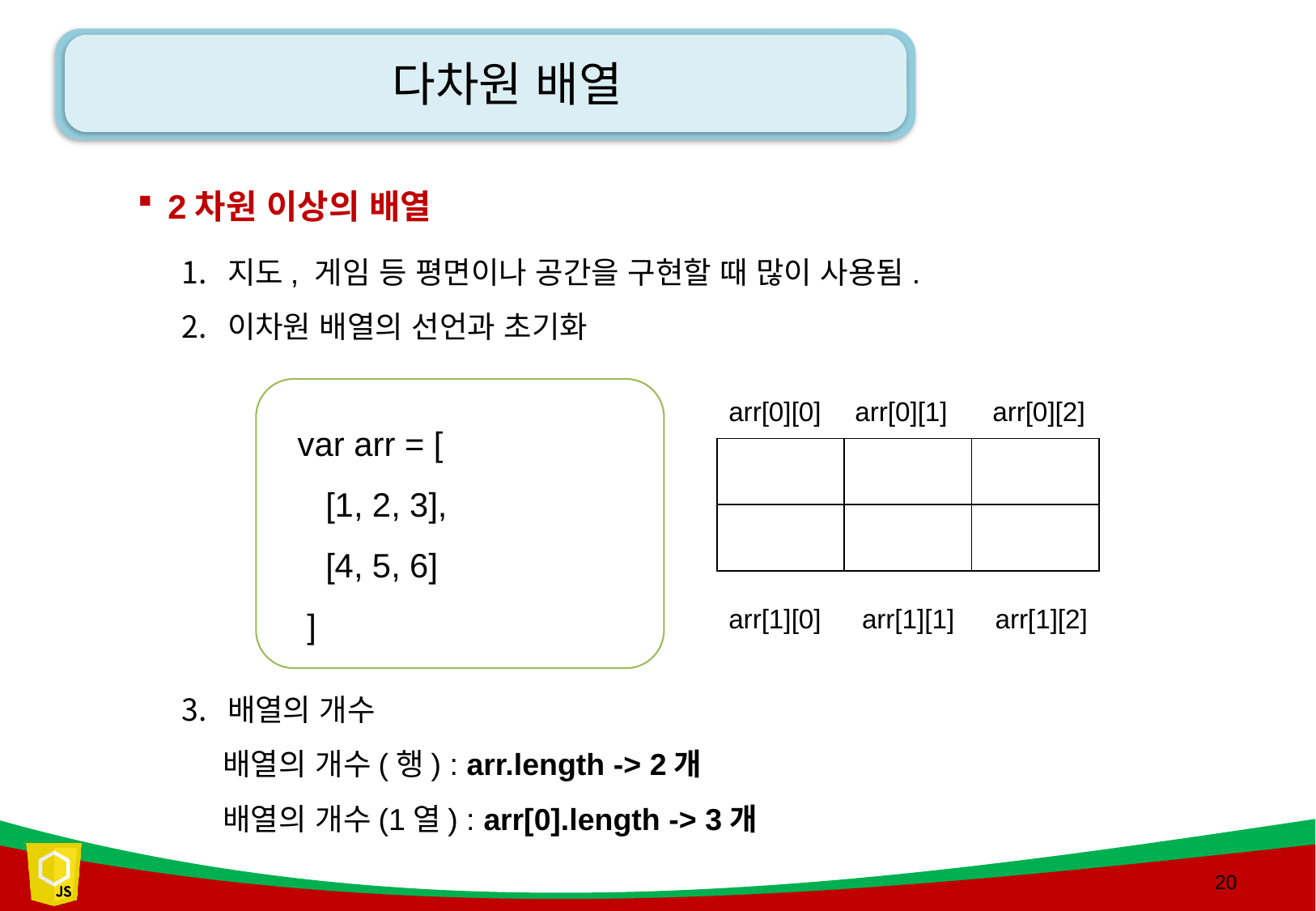

# 다차원 배열
2차원 이상의 배열
지도, 게임 등 평면이나 공간을 구현할 때 많이 사용됨.
이차원 배열의 선언과 초기화

배열의 개수
    배열의 개수(행) : arr.length -> 2개
    배열의 개수(1열) : arr[0].length -> 3개
  var arr = [
     [1, 2, 3],
     [4, 5, 6]
   ]
arr[0][0]
arr[0][1]
arr[0][2]
|  |  |  |
| --- | --- | --- |
|  |  |  |
arr[1][0]
arr[1][1]
arr[1][2]
20